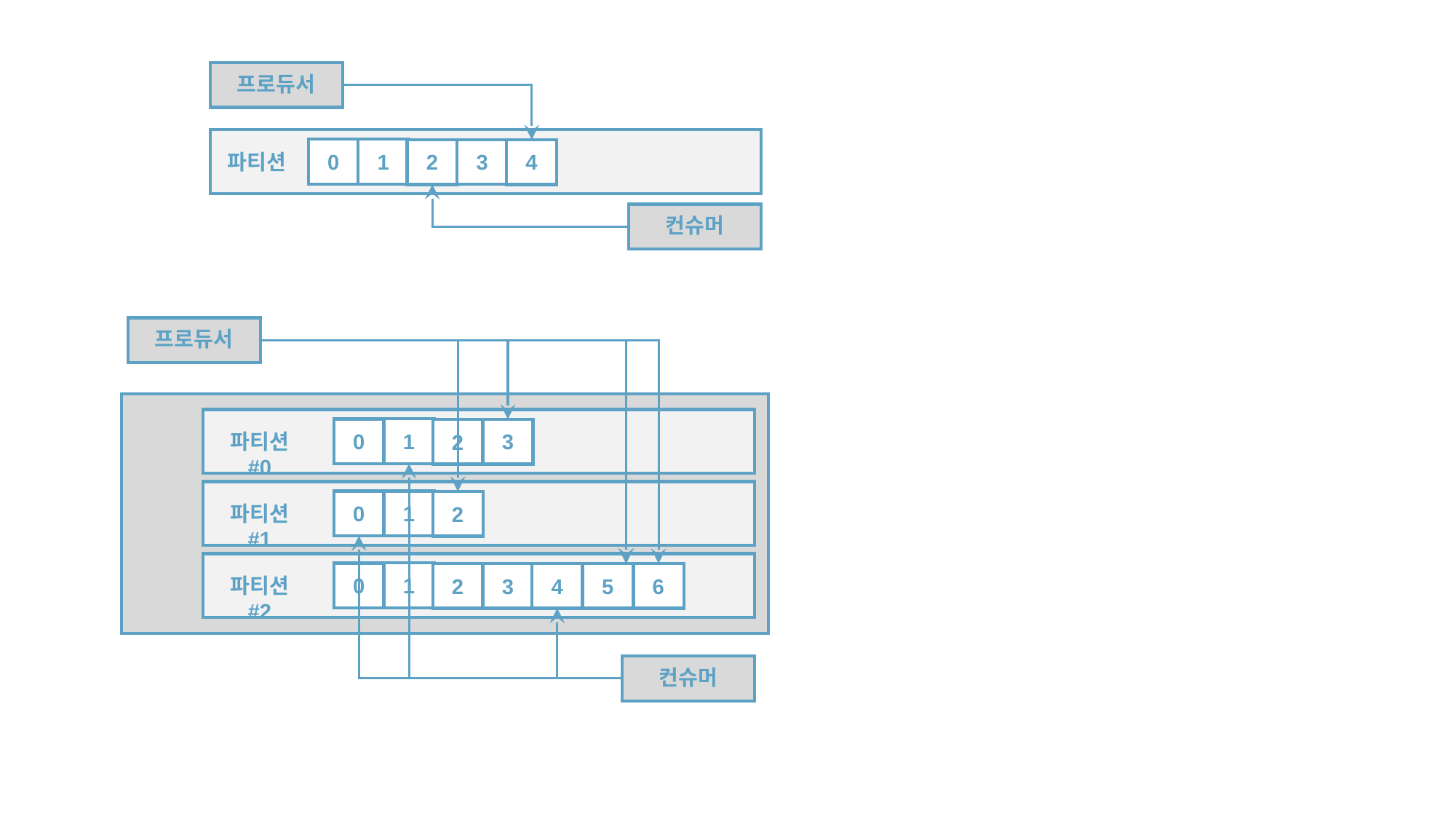

프로듀서

파티션
1
0
3
4
2

컨슈머

프로듀서

파티션 #0
1
0
3
2

파티션 #1
1
0
2

파티션 #2
1
0
3
6
5
4
2

컨슈머